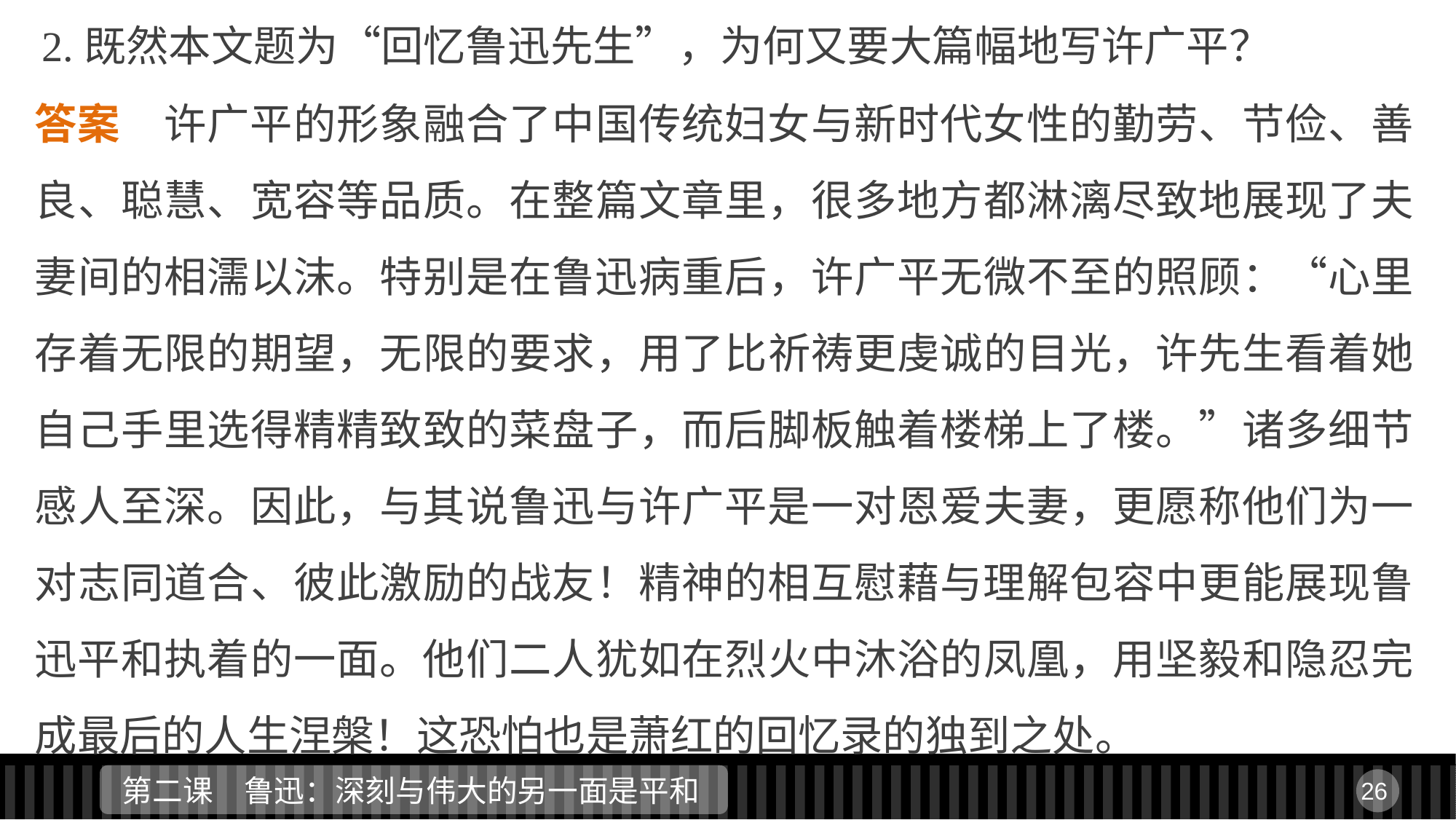

2.既然本文题为“回忆鲁迅先生”，为何又要大篇幅地写许广平？
答案　许广平的形象融合了中国传统妇女与新时代女性的勤劳、节俭、善良、聪慧、宽容等品质。在整篇文章里，很多地方都淋漓尽致地展现了夫妻间的相濡以沫。特别是在鲁迅病重后，许广平无微不至的照顾：“心里存着无限的期望，无限的要求，用了比祈祷更虔诚的目光，许先生看着她自己手里选得精精致致的菜盘子，而后脚板触着楼梯上了楼。”诸多细节感人至深。因此，与其说鲁迅与许广平是一对恩爱夫妻，更愿称他们为一对志同道合、彼此激励的战友！精神的相互慰藉与理解包容中更能展现鲁迅平和执着的一面。他们二人犹如在烈火中沐浴的凤凰，用坚毅和隐忍完成最后的人生涅槃！这恐怕也是萧红的回忆录的独到之处。